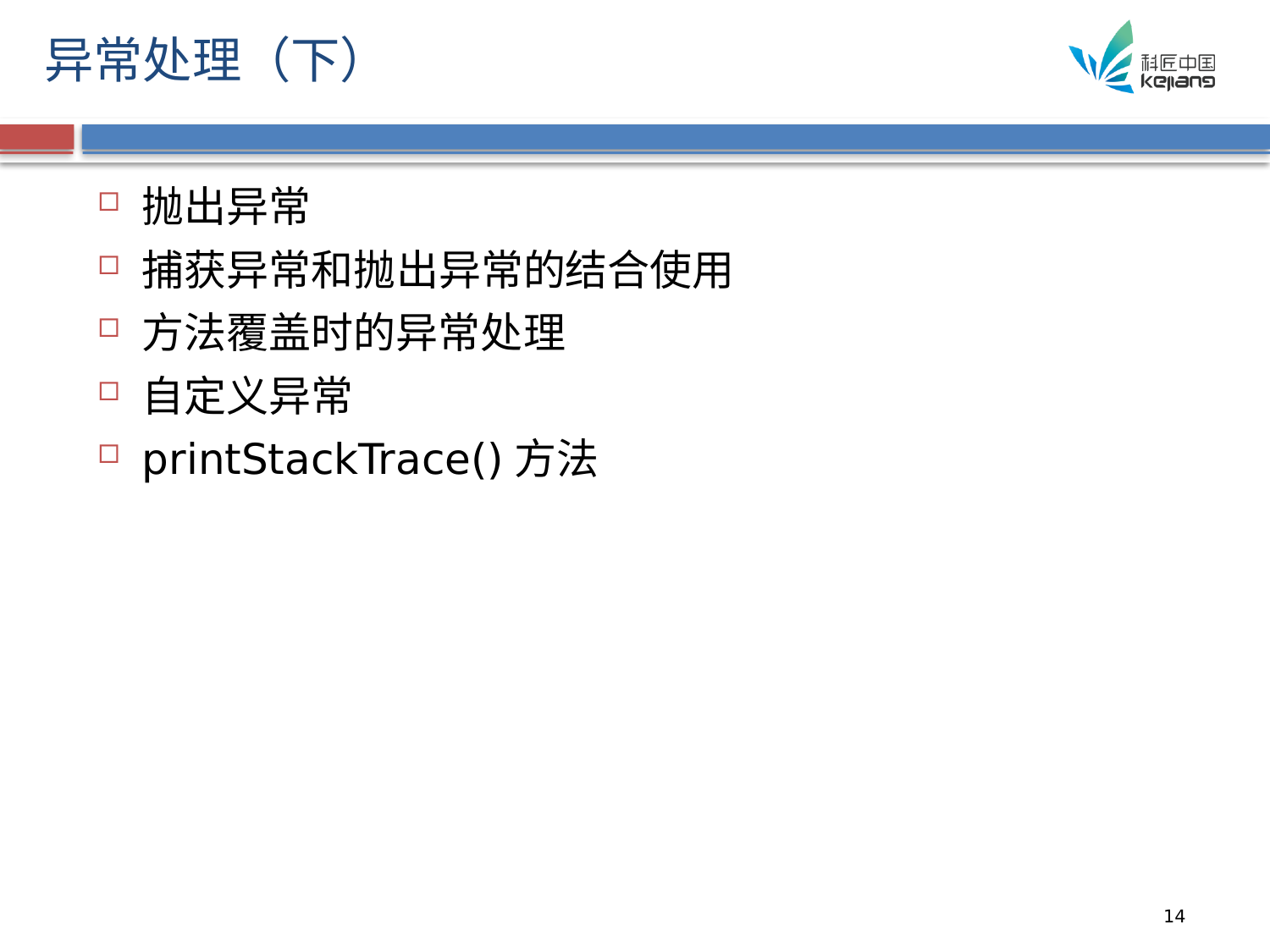

# 异常处理（下）
抛出异常
捕获异常和抛出异常的结合使用
方法覆盖时的异常处理
自定义异常
printStackTrace()方法

14